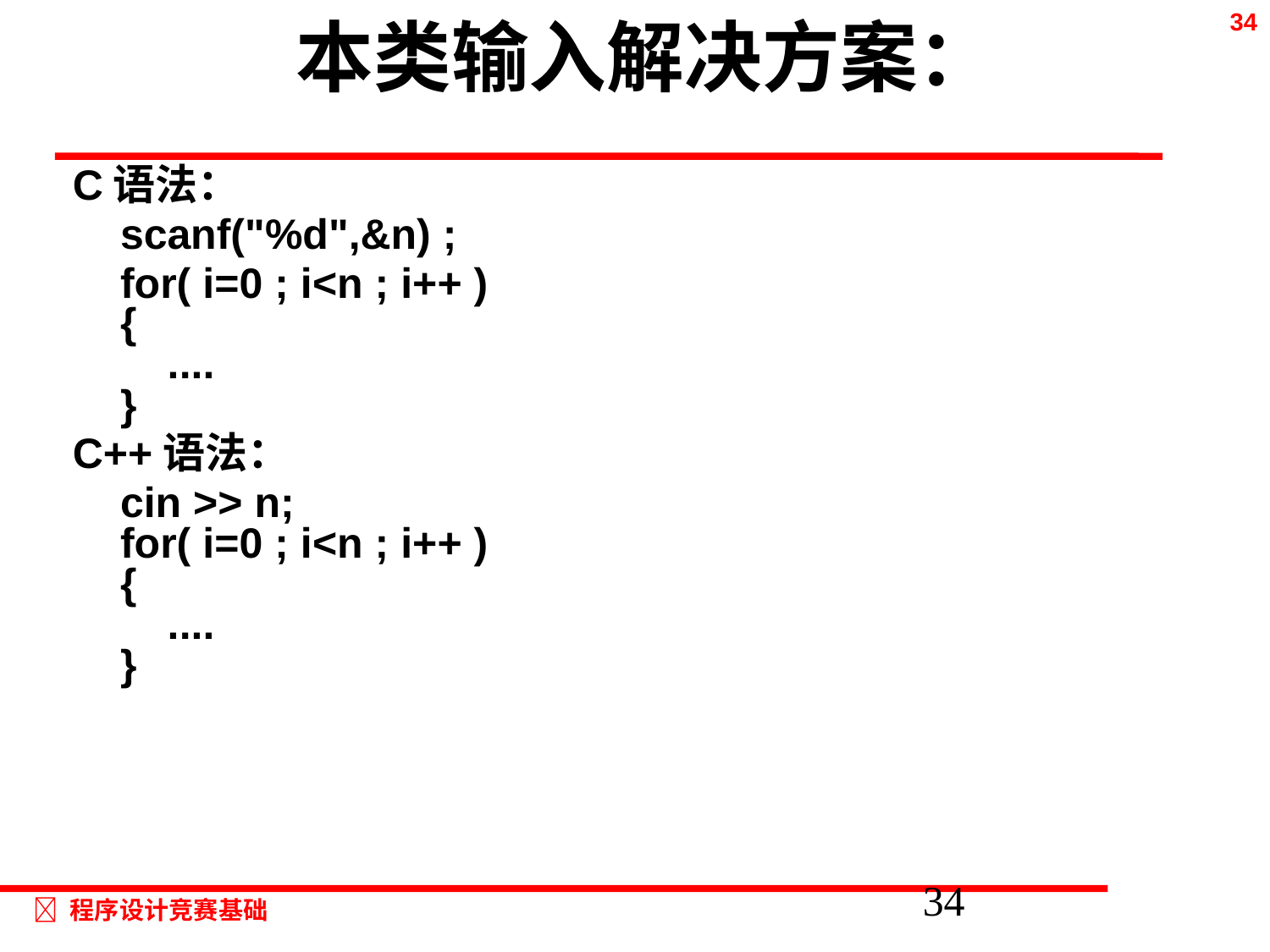

# 本类输入解决方案：
C语法：
	scanf("%d",&n) ;
	for( i=0 ; i<n ; i++ )
{
    ....
}
C++语法：
	cin >> n;
for( i=0 ; i<n ; i++ )
{
    ....
}
34